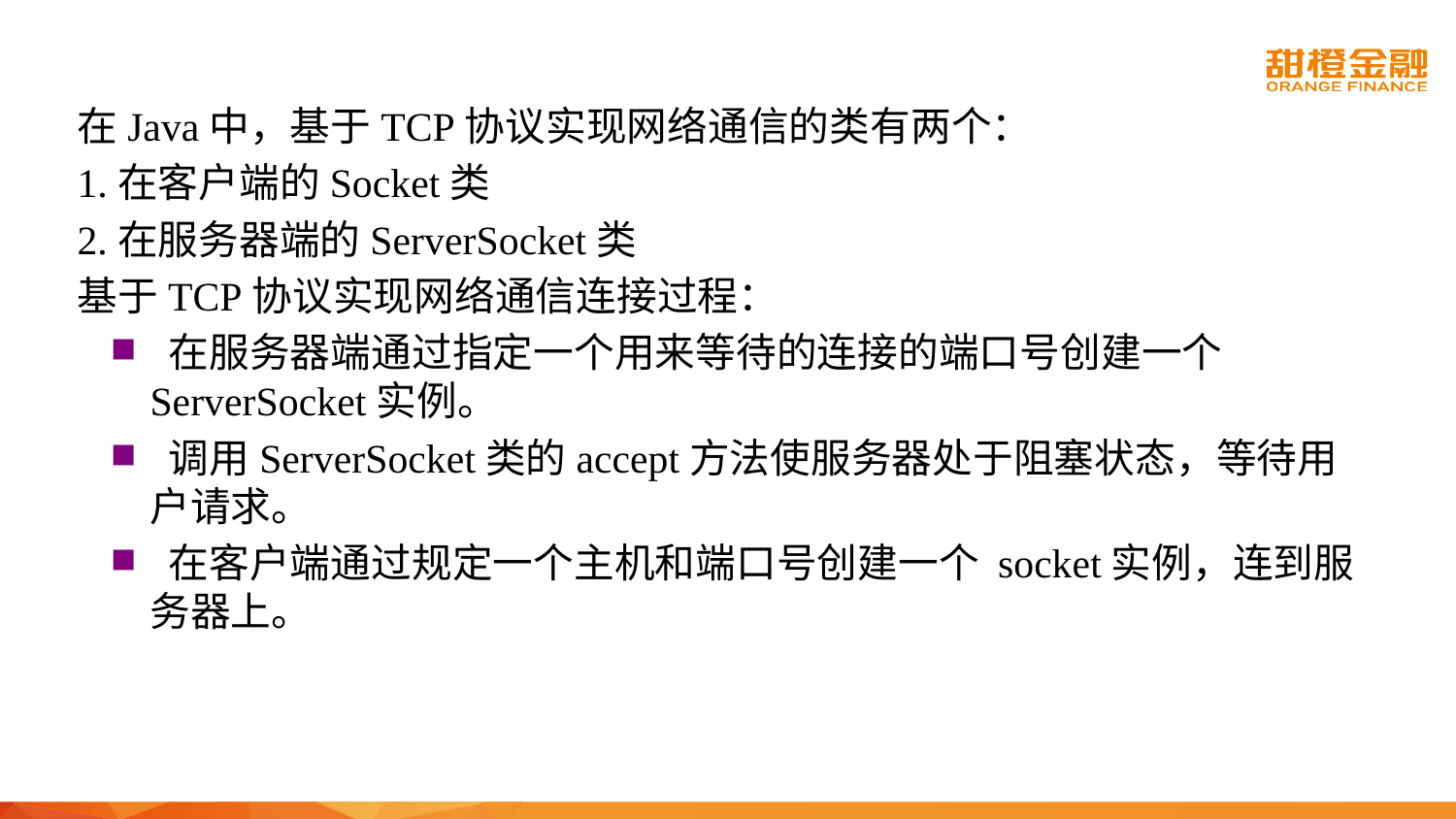

在Java中，基于TCP协议实现网络通信的类有两个：
1.在客户端的Socket类
2.在服务器端的ServerSocket类
基于TCP协议实现网络通信连接过程：
 在服务器端通过指定一个用来等待的连接的端口号创建一个 ServerSocket实例。
 调用ServerSocket类的accept方法使服务器处于阻塞状态，等待用户请求。
 在客户端通过规定一个主机和端口号创建一个 socket实例，连到服务器上。